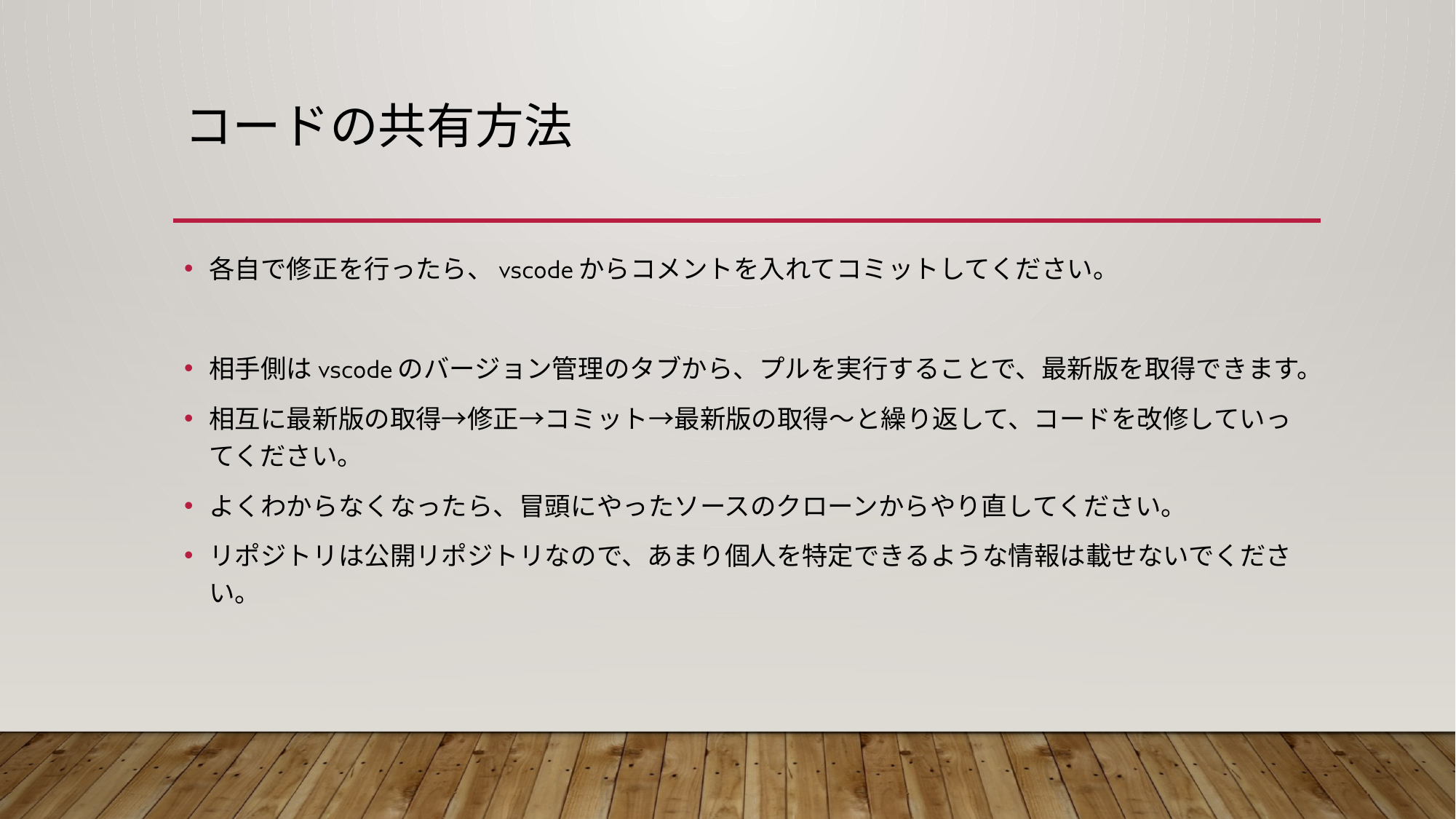

# コードの共有方法
各自で修正を行ったら、vscodeからコメントを入れてコミットしてください。

相手側はvscodeのバージョン管理のタブから、プルを実行することで、最新版を取得できます。
相互に最新版の取得→修正→コミット→最新版の取得～と繰り返して、コードを改修していってください。
よくわからなくなったら、冒頭にやったソースのクローンからやり直してください。
リポジトリは公開リポジトリなので、あまり個人を特定できるような情報は載せないでください。